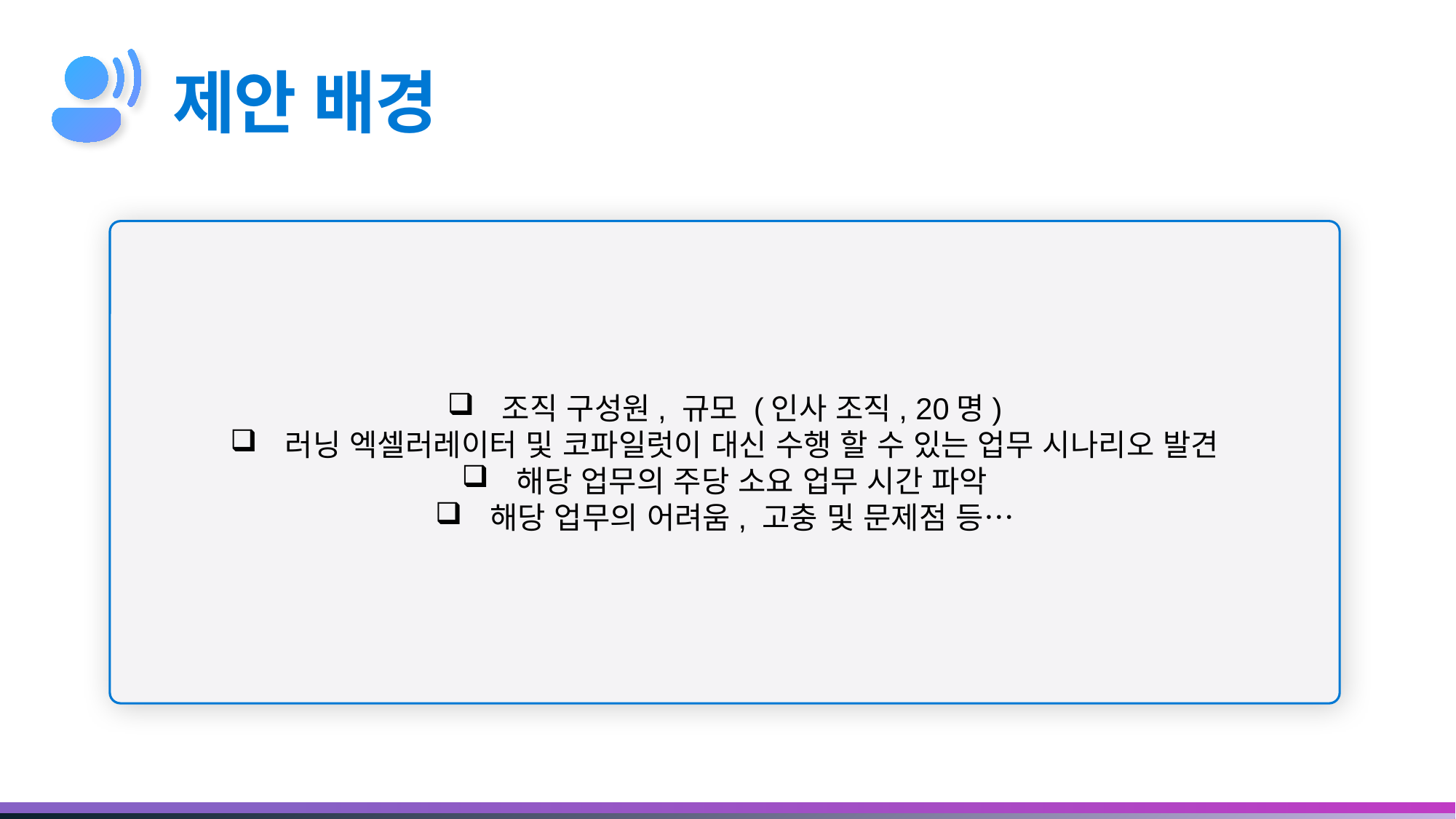

제안 배경
조직 구성원, 규모 (인사 조직, 20명)
러닝 엑셀러레이터 및 코파일럿이 대신 수행 할 수 있는 업무 시나리오 발견
해당 업무의 주당 소요 업무 시간 파악
해당 업무의 어려움, 고충 및 문제점 등…